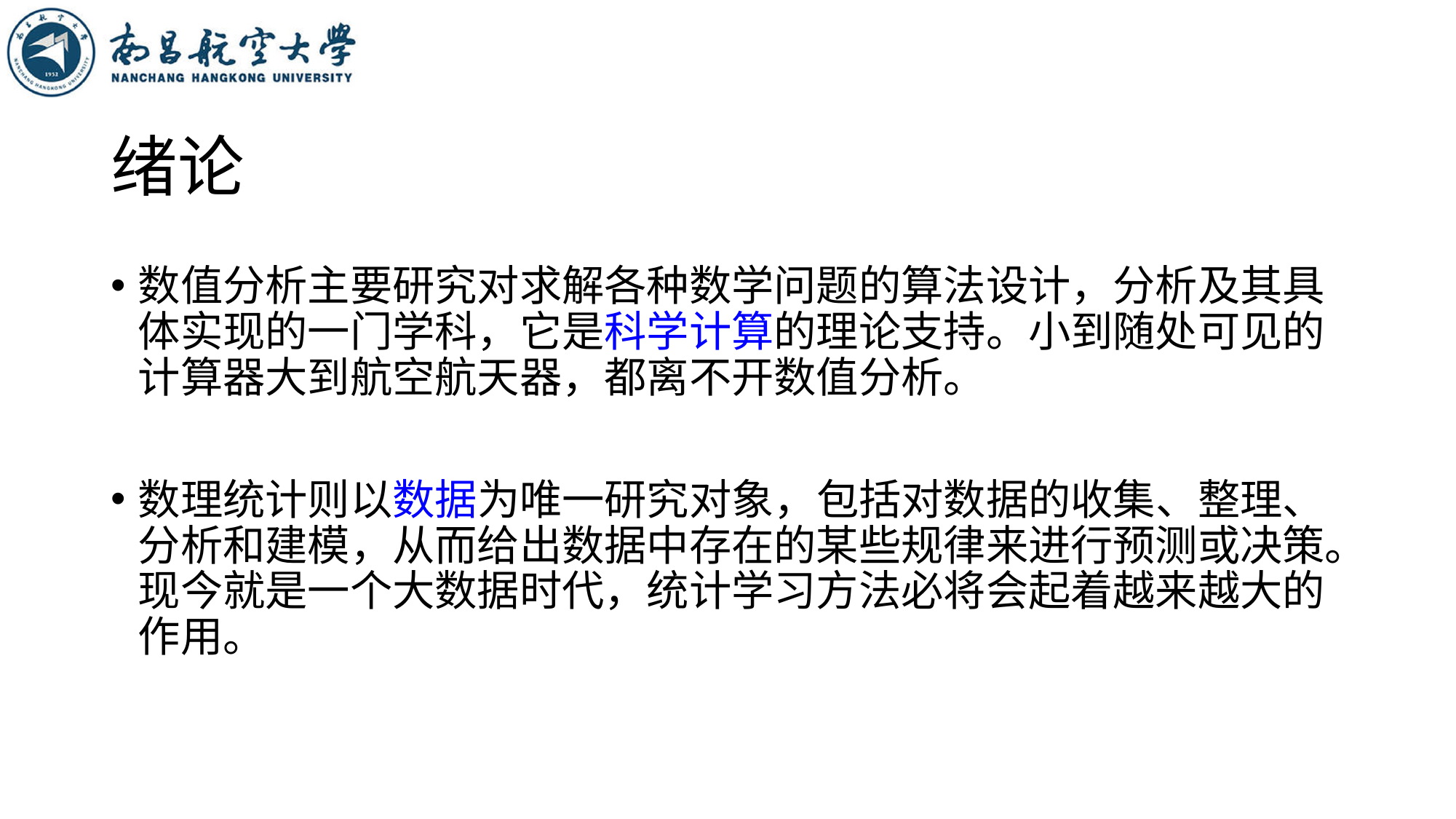

# 绪论
数值分析主要研究对求解各种数学问题的算法设计，分析及其具体实现的一门学科，它是科学计算的理论支持。小到随处可见的计算器大到航空航天器，都离不开数值分析。

数理统计则以数据为唯一研究对象，包括对数据的收集、整理、分析和建模，从而给出数据中存在的某些规律来进行预测或决策。现今就是一个大数据时代，统计学习方法必将会起着越来越大的作用。